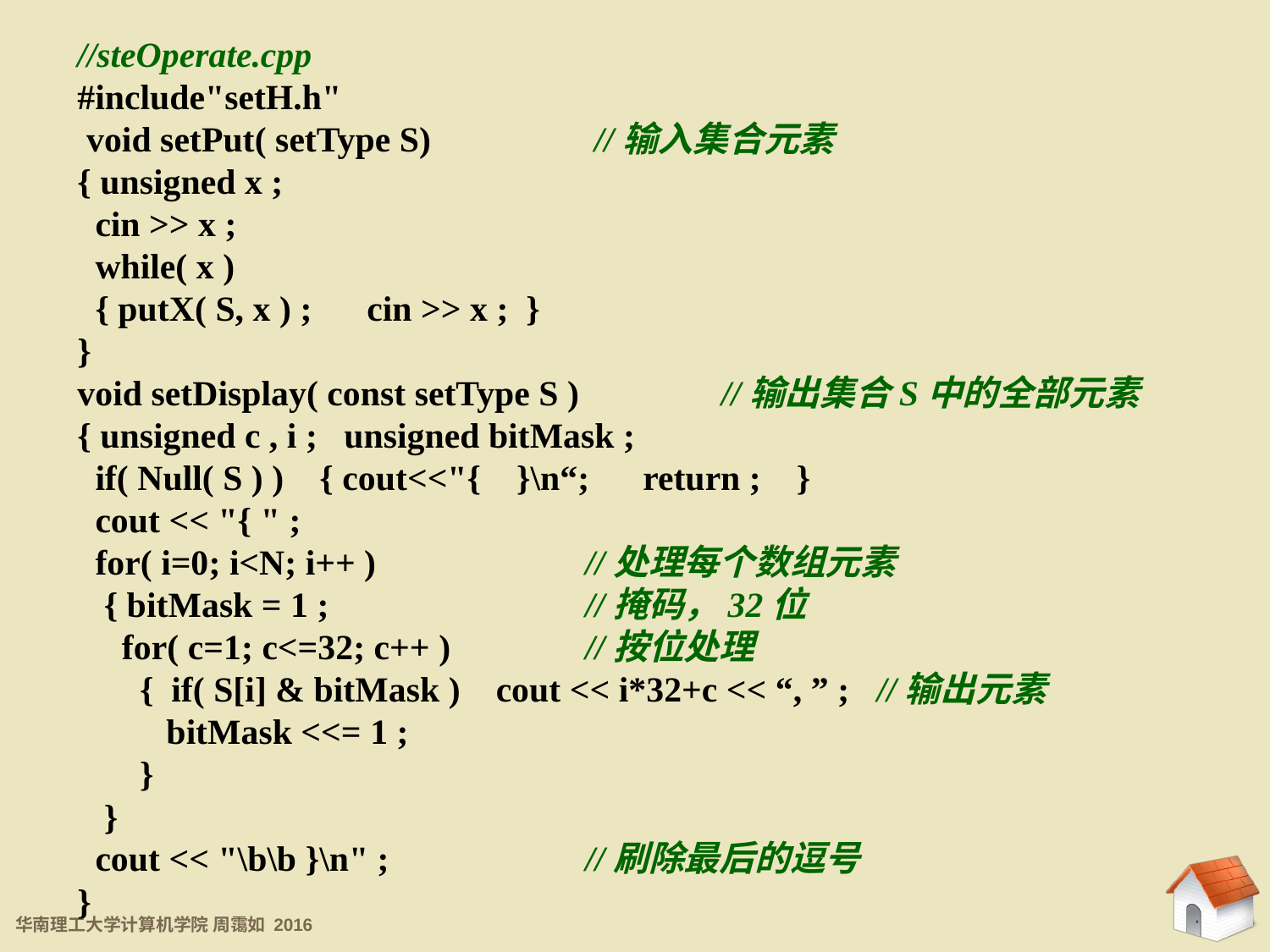

//steOperate.cpp
#include"setH.h"
 void setPut( setType S)		 //输入集合元素
{ unsigned x ;
  cin >> x ;
  while( x )
  { putX( S, x ) ;	    cin >> x ;  }
}
void setDisplay( const setType S )		 //输出集合S中的全部元素
{ unsigned c , i ;   unsigned bitMask ;
  if( Null( S ) )    { cout<<"{    }\n“;      return ;    }
  cout << "{ " ;
  for( i=0; i<N; i++ )		//处理每个数组元素
   { bitMask = 1 ;			//掩码，32位
     for( c=1; c<=32; c++ )		//按位处理
       {  if( S[i] & bitMask )    cout << i*32+c << “, ” ;   //输出元素
          bitMask <<= 1 ;
       }
   }
  cout << "\b\b }\n" ;		//刷除最后的逗号
}